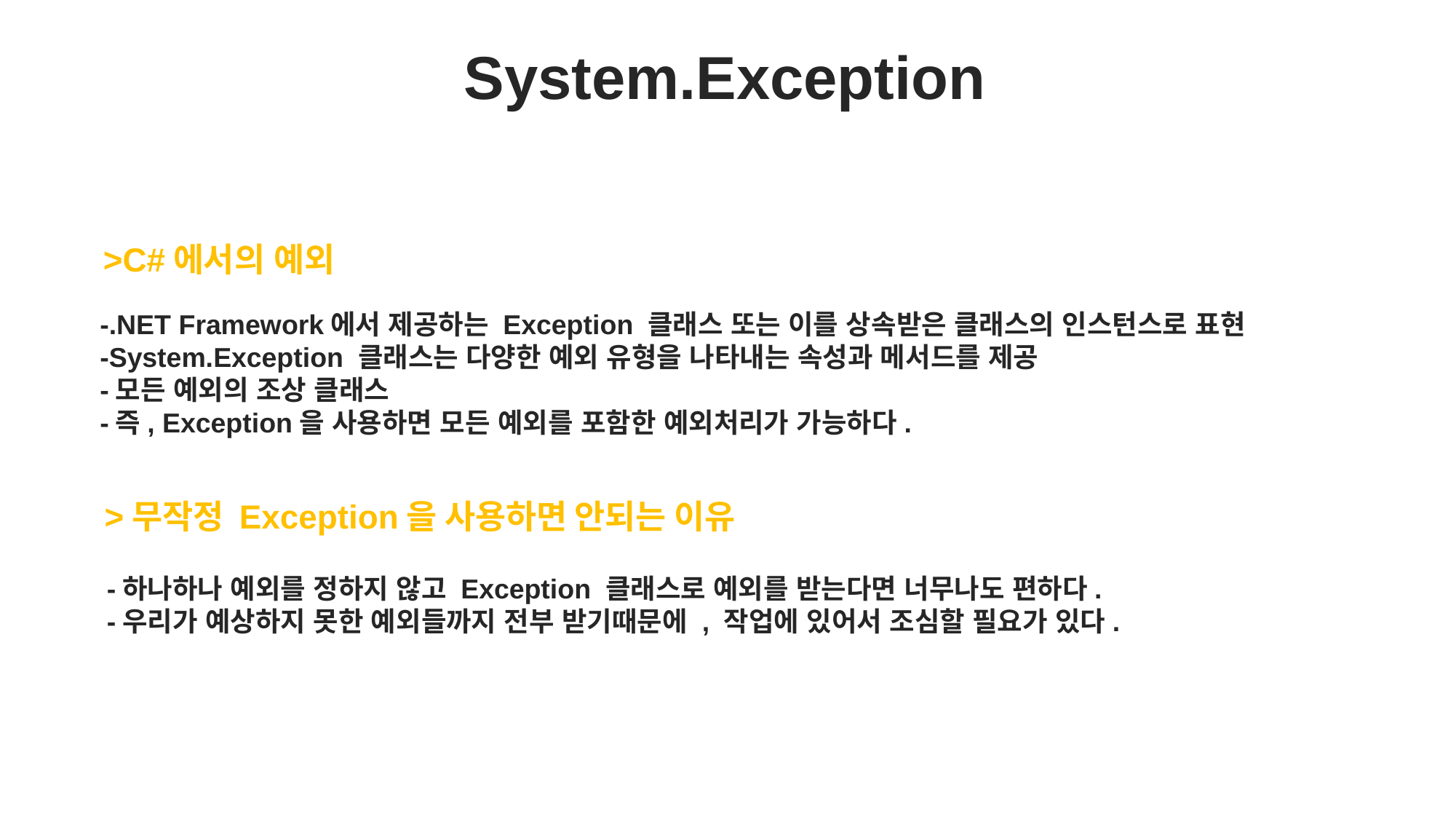

System.Exception
>C#에서의 예외
-.NET Framework에서 제공하는 Exception 클래스 또는 이를 상속받은 클래스의 인스턴스로 표현
-System.Exception 클래스는 다양한 예외 유형을 나타내는 속성과 메서드를 제공
-모든 예외의 조상 클래스
-즉, Exception을 사용하면 모든 예외를 포함한 예외처리가 가능하다.
>무작정 Exception을 사용하면 안되는 이유
-하나하나 예외를 정하지 않고 Exception 클래스로 예외를 받는다면 너무나도 편하다.
-우리가 예상하지 못한 예외들까지 전부 받기때문에 , 작업에 있어서 조심할 필요가 있다.